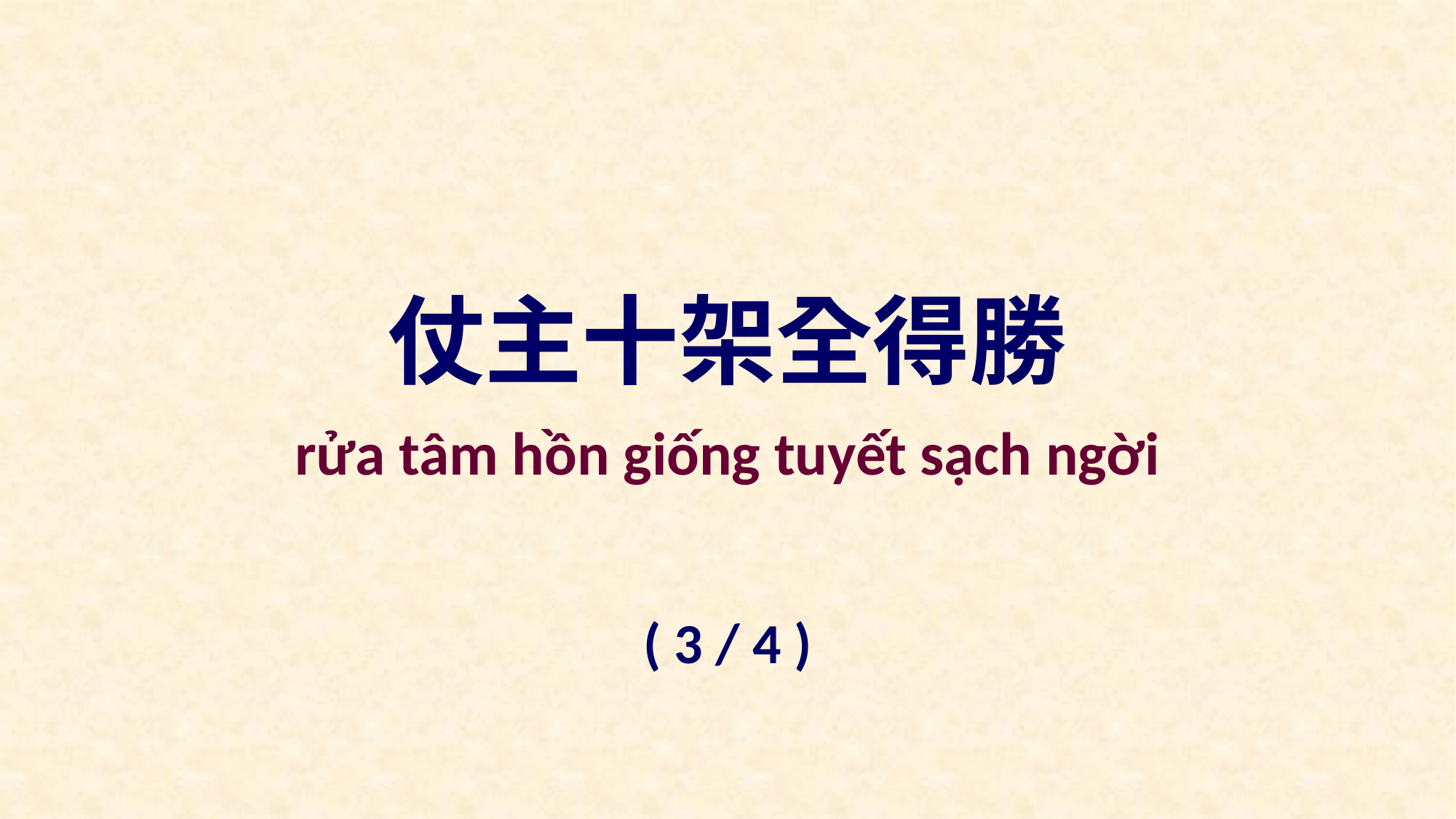

仗主十架全得勝
rửa tâm hồn giống tuyết sạch ngời
( 3 / 4 )